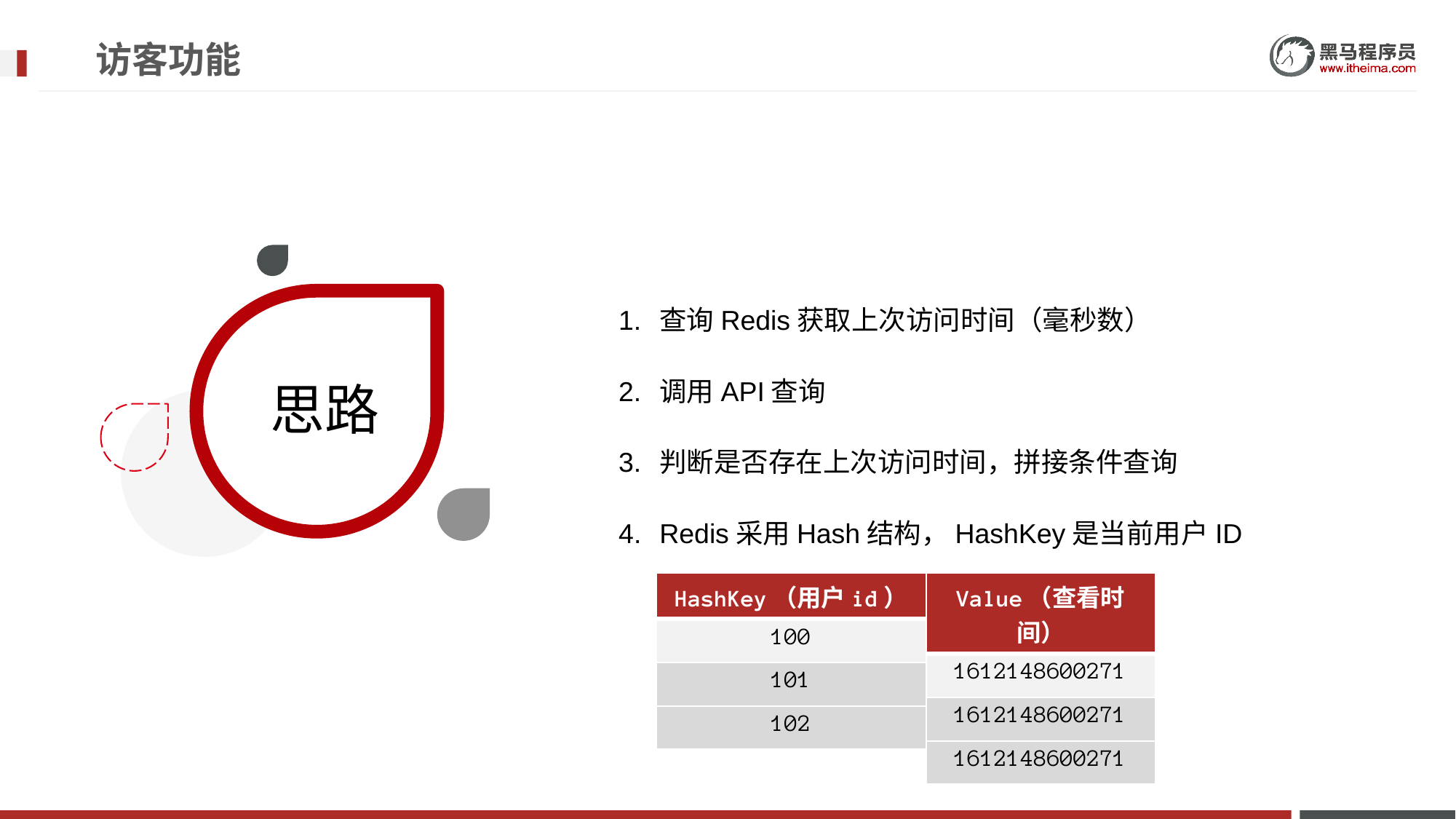

# 访客功能
查询Redis获取上次访问时间（毫秒数）
调用API查询
判断是否存在上次访问时间，拼接条件查询
Redis采用Hash结构，HashKey是当前用户ID
| HashKey（用户id） |
| --- |
| 100 |
| 101 |
| 102 |
| Value（查看时间） |
| --- |
| 1612148600271 |
| 1612148600271 |
| 1612148600271 |